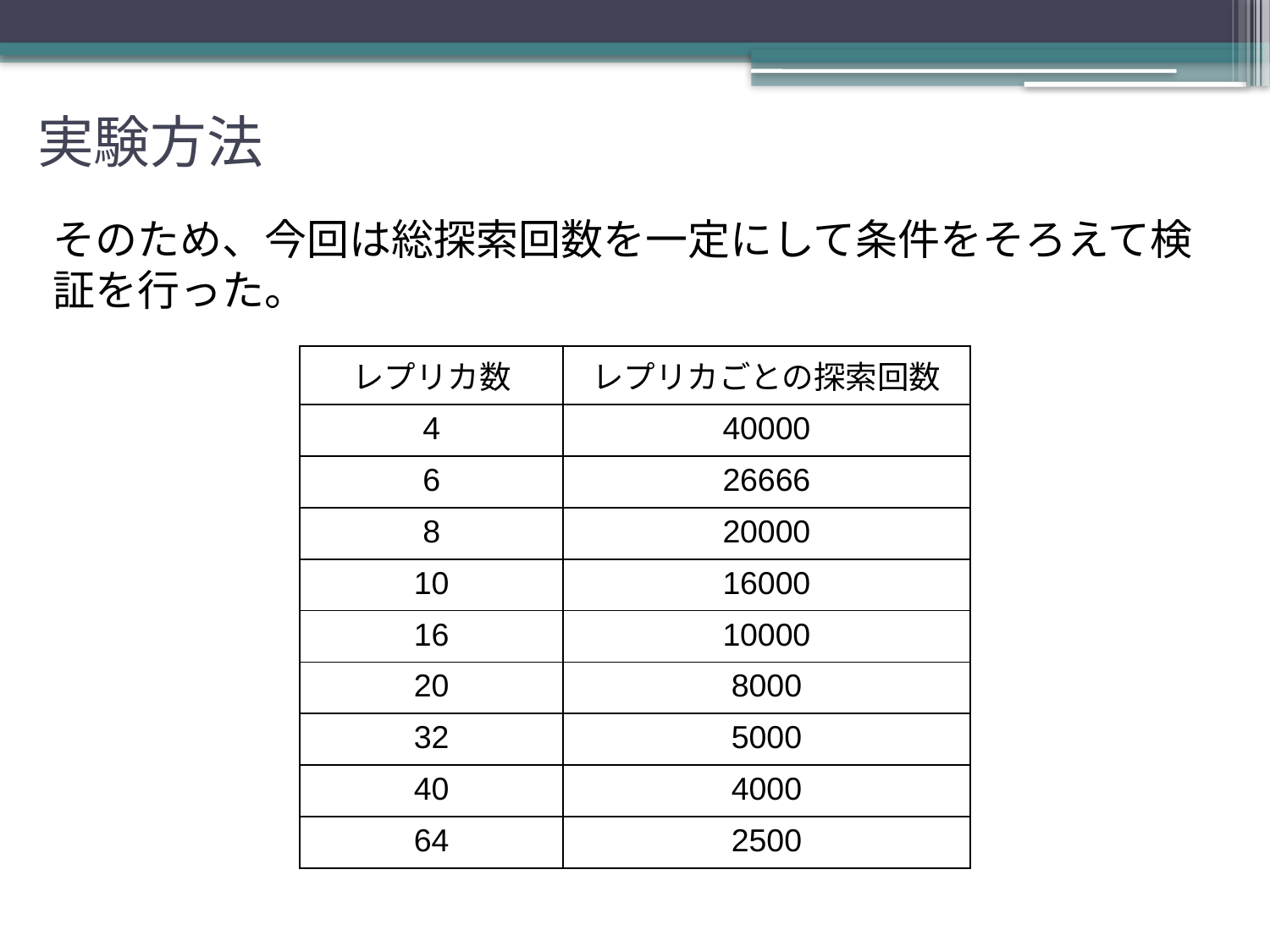

# 実験方法
そのため、今回は総探索回数を一定にして条件をそろえて検証を行った。

| レプリカ数 | レプリカごとの探索回数 |
| --- | --- |
| 4 | 40000 |
| 6 | 26666 |
| 8 | 20000 |
| 10 | 16000 |
| 16 | 10000 |
| 20 | 8000 |
| 32 | 5000 |
| 40 | 4000 |
| 64 | 2500 |